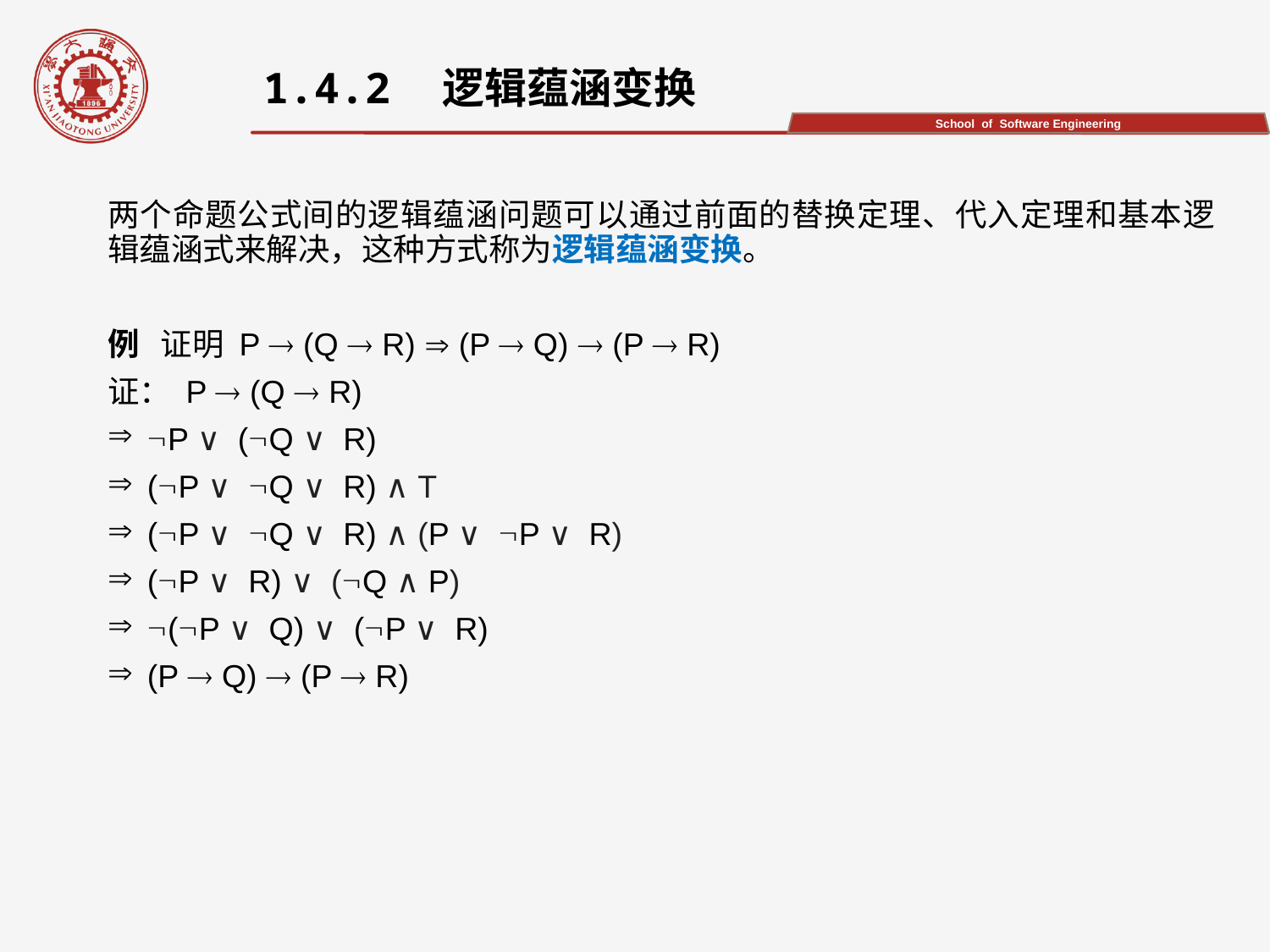

1.4.2　逻辑蕴涵变换
两个命题公式间的逻辑蕴涵问题可以通过前面的替换定理、代入定理和基本逻辑蕴涵式来解决，这种方式称为逻辑蕴涵变换。

例   证明 P → (Q → R) ⇒ (P → Q) → (P → R)
证： P → (Q → R)
¬P ∨ (¬Q ∨ R)
(¬P ∨ ¬Q ∨ R) ∧ T
(¬P ∨ ¬Q ∨ R) ∧ (P ∨ ¬P ∨ R)
(¬P ∨ R) ∨ (¬Q ∧ P)
¬(¬P ∨ Q) ∨ (¬P ∨ R)
(P → Q) → (P → R)